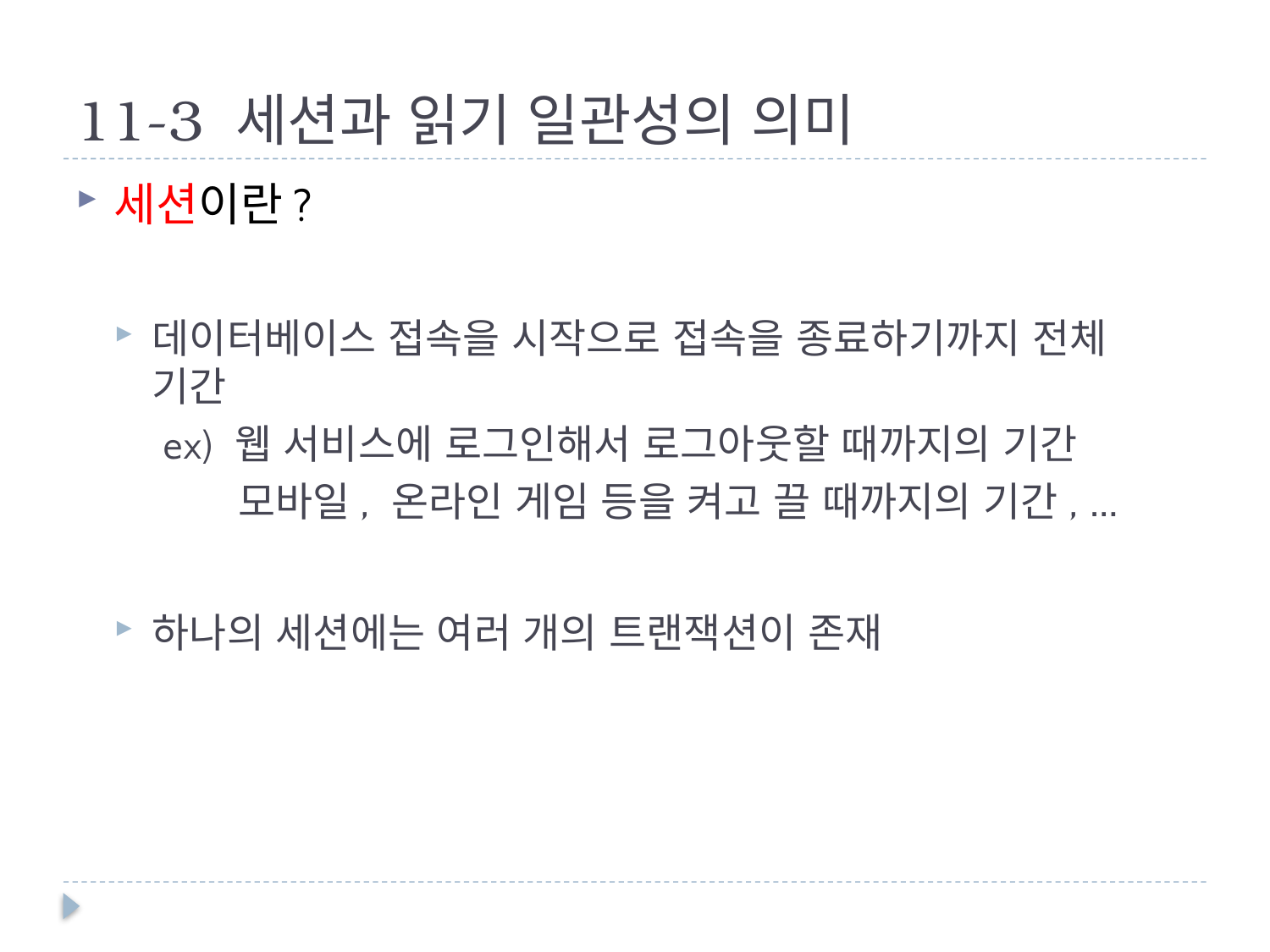

# 11-3 세션과 읽기 일관성의 의미
세션이란?

데이터베이스 접속을 시작으로 접속을 종료하기까지 전체 기간
    ex) 웹 서비스에 로그인해서 로그아웃할 때까지의 기간
          모바일, 온라인 게임 등을 켜고 끌 때까지의 기간, …

하나의 세션에는 여러 개의 트랜잭션이 존재